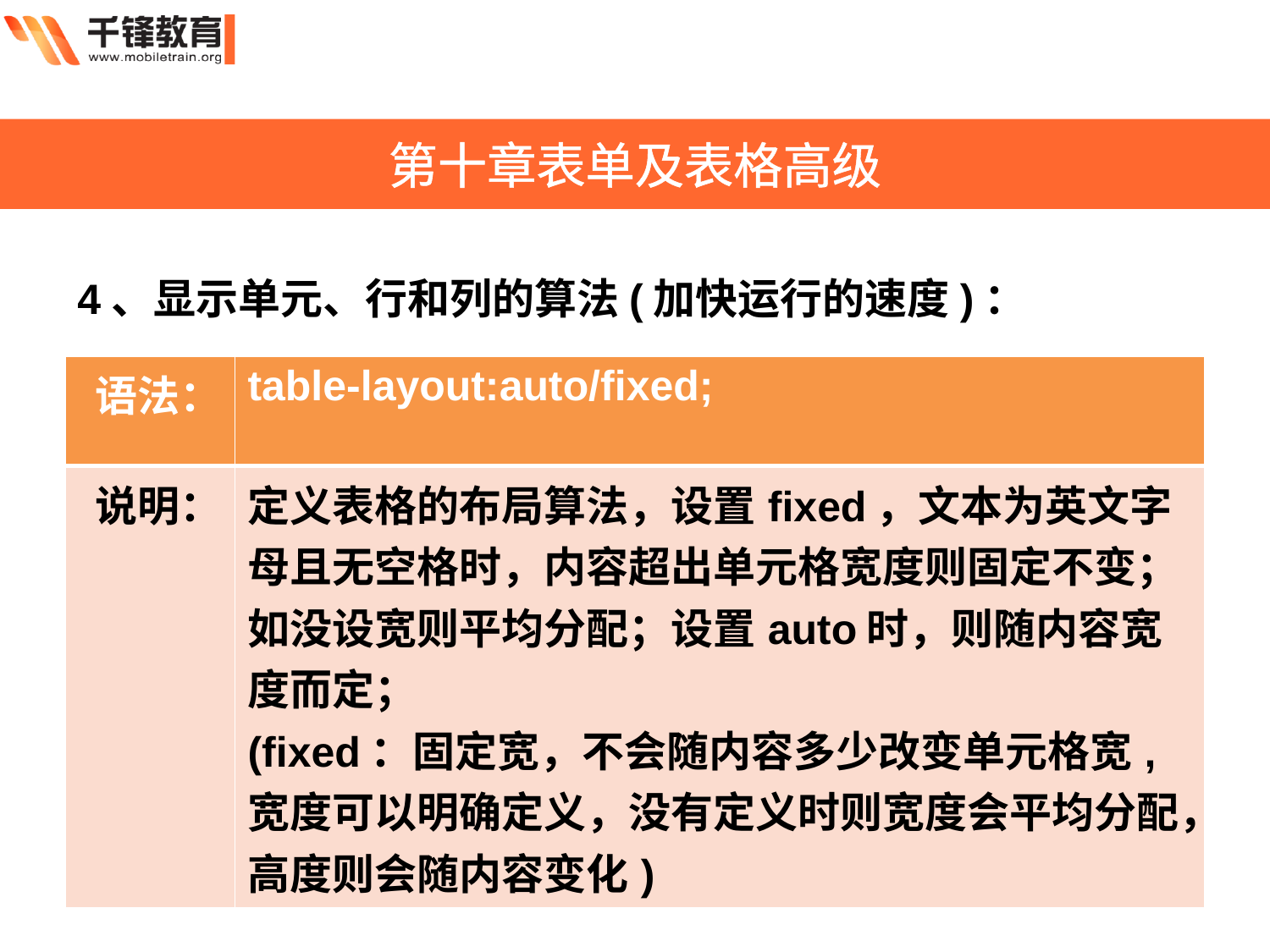

第十章表单及表格高级
4、显示单元、行和列的算法(加快运行的速度)：
| 语法： | table-layout:auto/fixed; |
| --- | --- |
| 说明： | 定义表格的布局算法，设置fixed，文本为英文字母且无空格时，内容超出单元格宽度则固定不变；如没设宽则平均分配；设置auto时，则随内容宽度而定； (fixed：固定宽，不会随内容多少改变单元格宽,宽度可以明确定义，没有定义时则宽度会平均分配，高度则会随内容变化) |